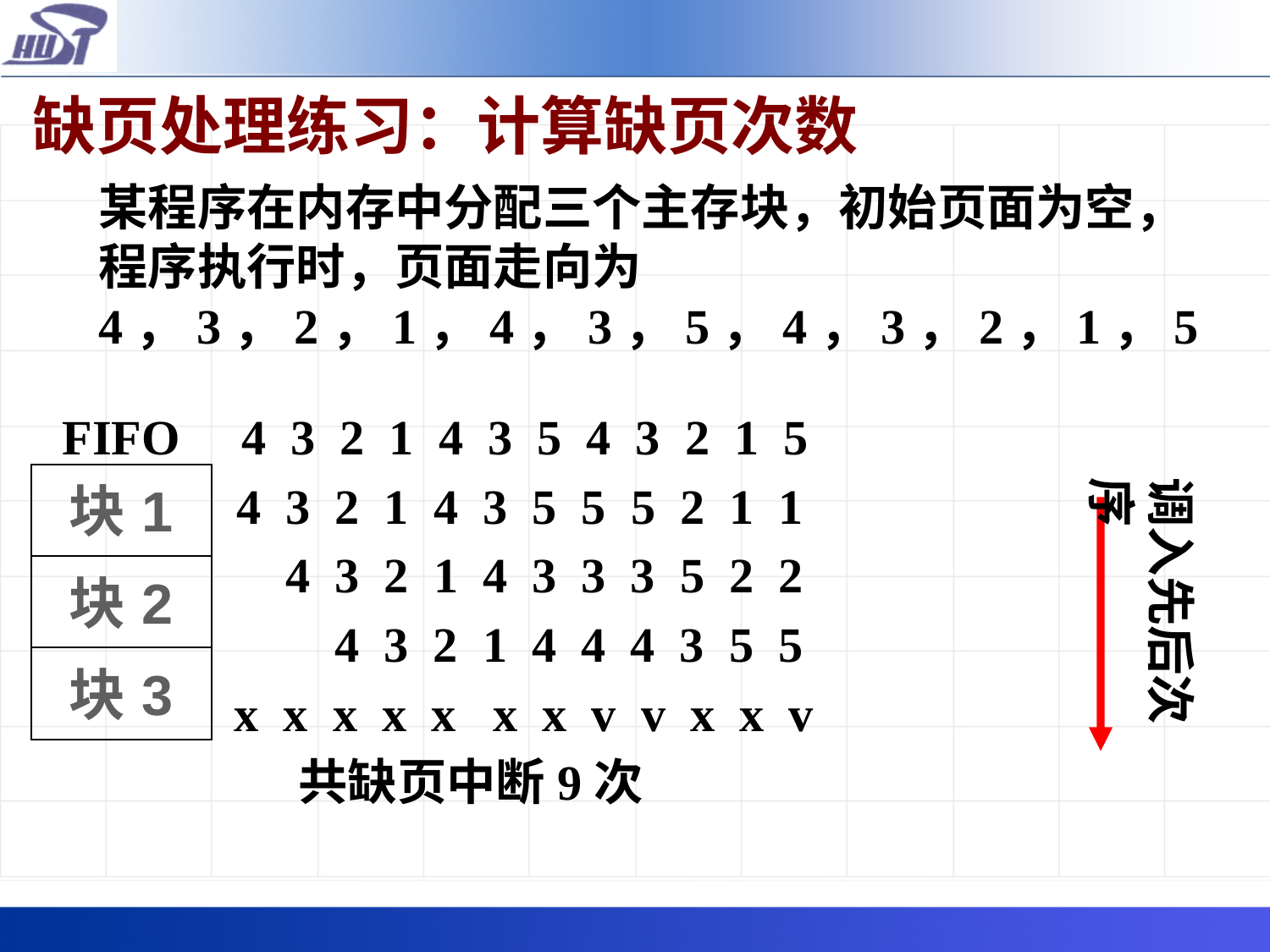

缺页处理练习：计算缺页次数
	某程序在内存中分配三个主存块，初始页面为空，程序执行时，页面走向为4，3，2，1，4，3，5，4，3，2，1，5
FIFO     4  3  2  1  4  3  5  4  3  2  1  5
         4  3  2  1  4  3  5  5  5  2  1  1
             4  3  2  1  4  3  3  3  5  2  2
                 4  3  2  1  4  4  4  3  5  5
              x  x  x  x  x   x  x  v  v  x  x  v
                    共缺页中断9次
| 块1 |
| --- |
| 块2 |
| 块3 |
调入先后次序